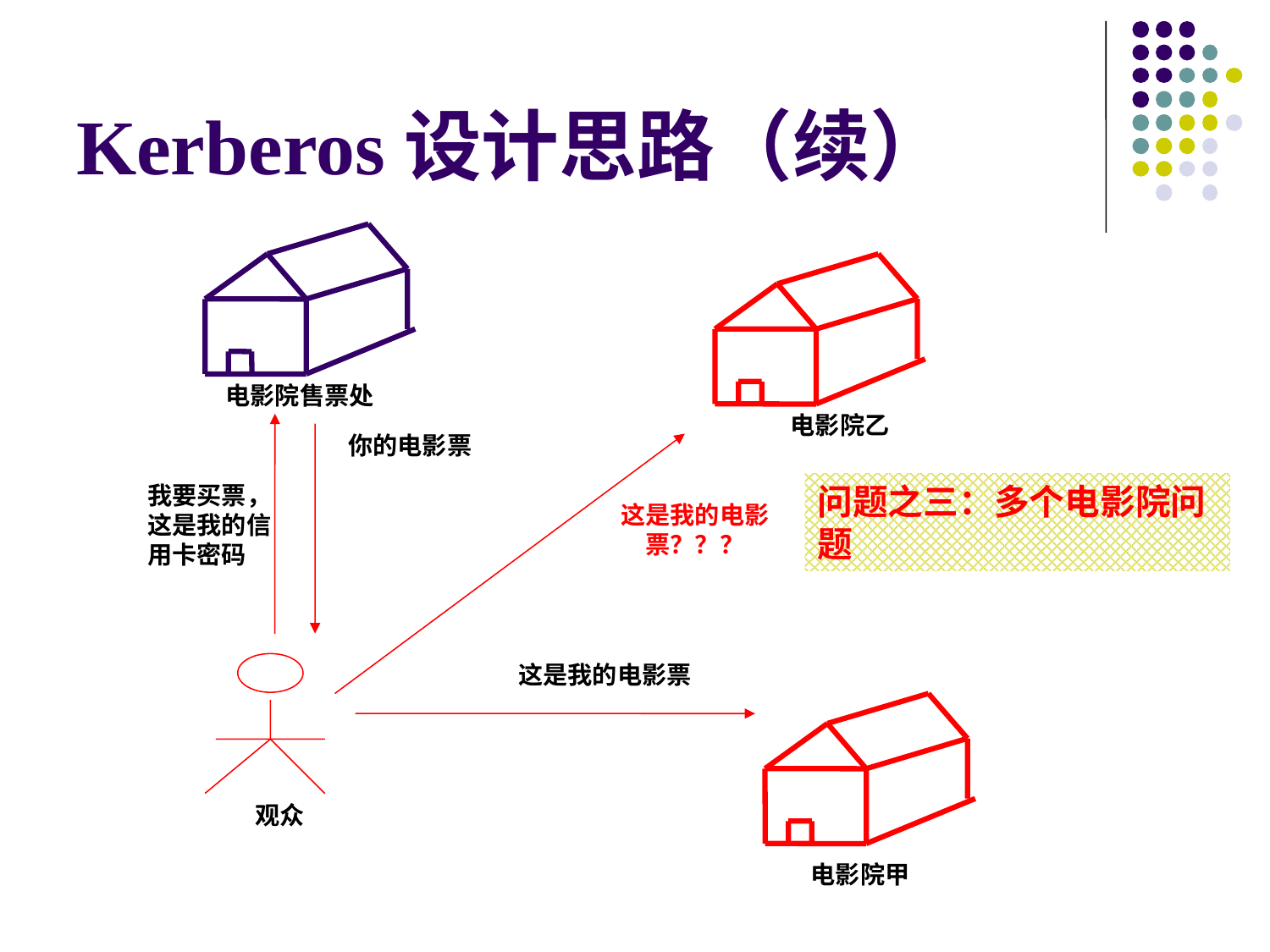

# Kerberos设计思路（续）

电影院乙
电影院售票处

我要买票，这是我的信用卡密码

你的电影票

这是我的电影票？？？
问题之三：多个电影院问题

这是我的电影票

观众
电影院甲